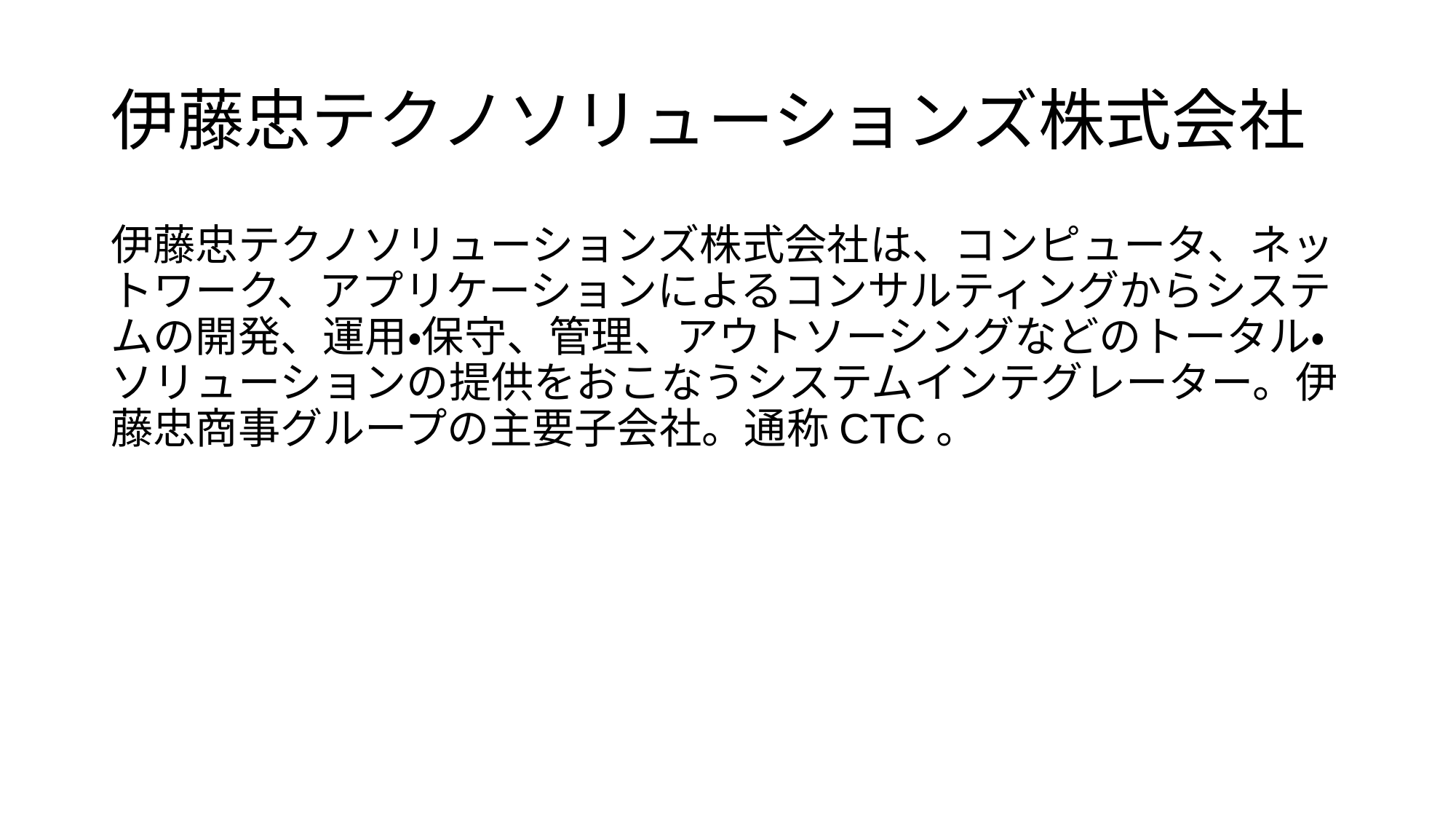

# 伊藤忠テクノソリューションズ株式会社
伊藤忠テクノソリューションズ株式会社は、コンピュータ、ネットワーク、アプリケーションによるコンサルティングからシステムの開発、運用・保守、管理、アウトソーシングなどのトータル・ソリューションの提供をおこなうシステムインテグレーター。伊藤忠商事グループの主要子会社。通称CTC。